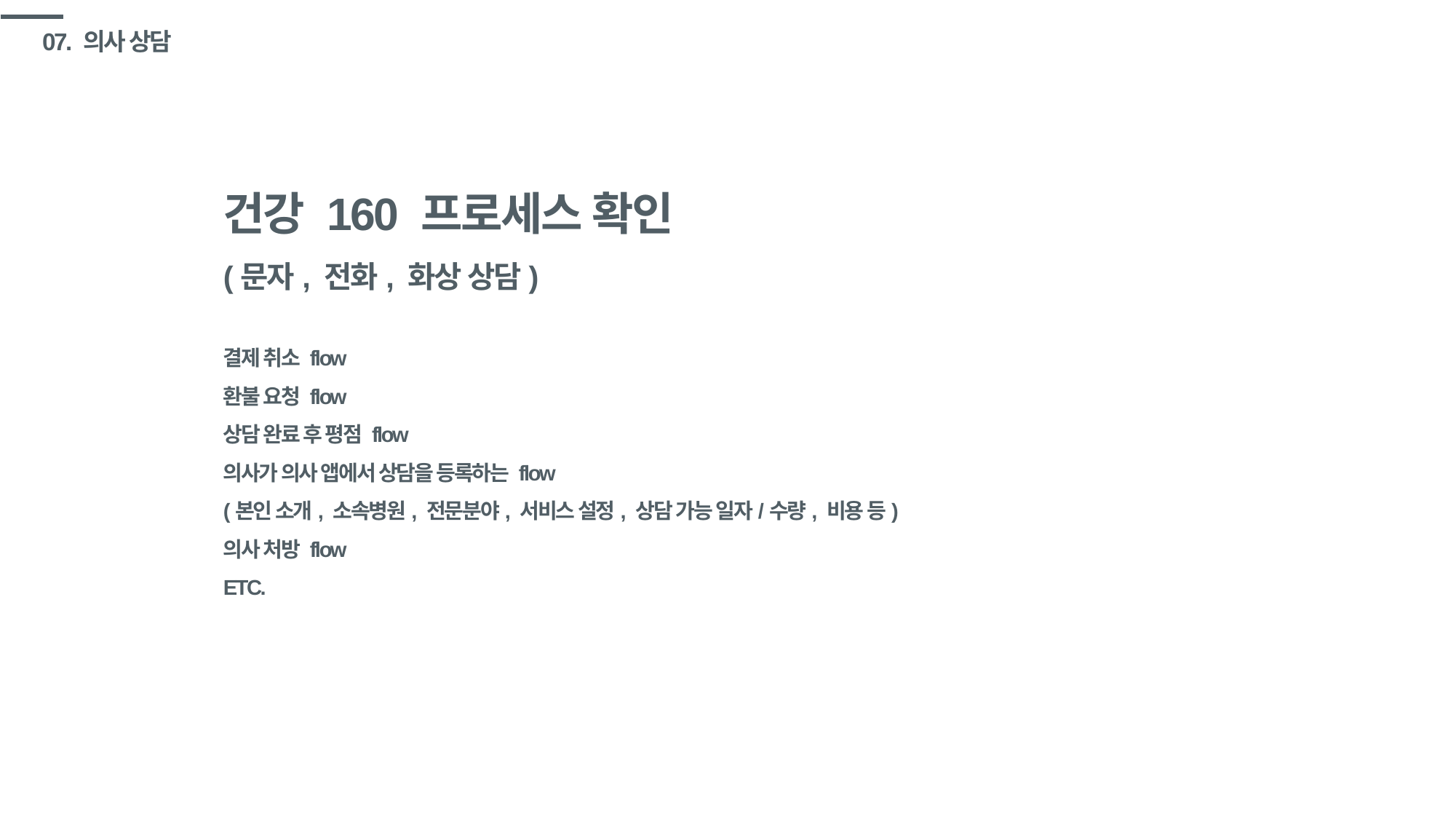

# 07. 의사 상담
건강 160 프로세스 확인
(문자, 전화, 화상 상담)

결제 취소 flow
환불 요청 flow
상담 완료 후 평점 flow
의사가 의사 앱에서 상담을 등록하는 flow
(본인 소개, 소속병원, 전문분야, 서비스 설정, 상담 가능 일자/수량, 비용 등)
의사 처방 flow
ETC.